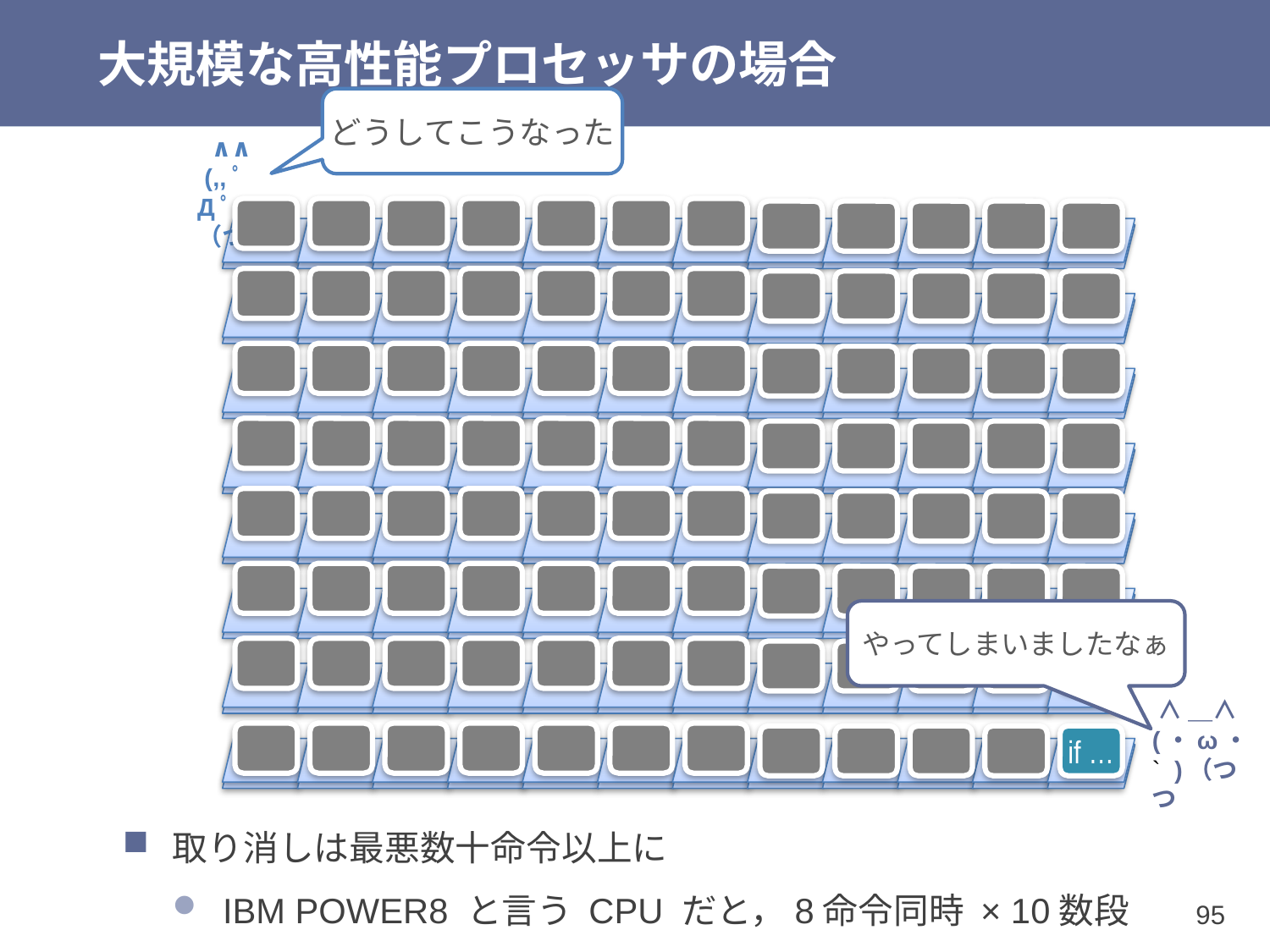

# 大規模な高性能プロセッサの場合
どうしてこうなった
  ∧∧
 (,,ﾟДﾟ)
（つ   つ

やってしまいましたなぁ

 ∧＿∧
(・ω・`  )（つ    つ
if …

取り消しは最悪数十命令以上に
IBM POWER8 と言う CPU だと，8命令同時 × 10数段